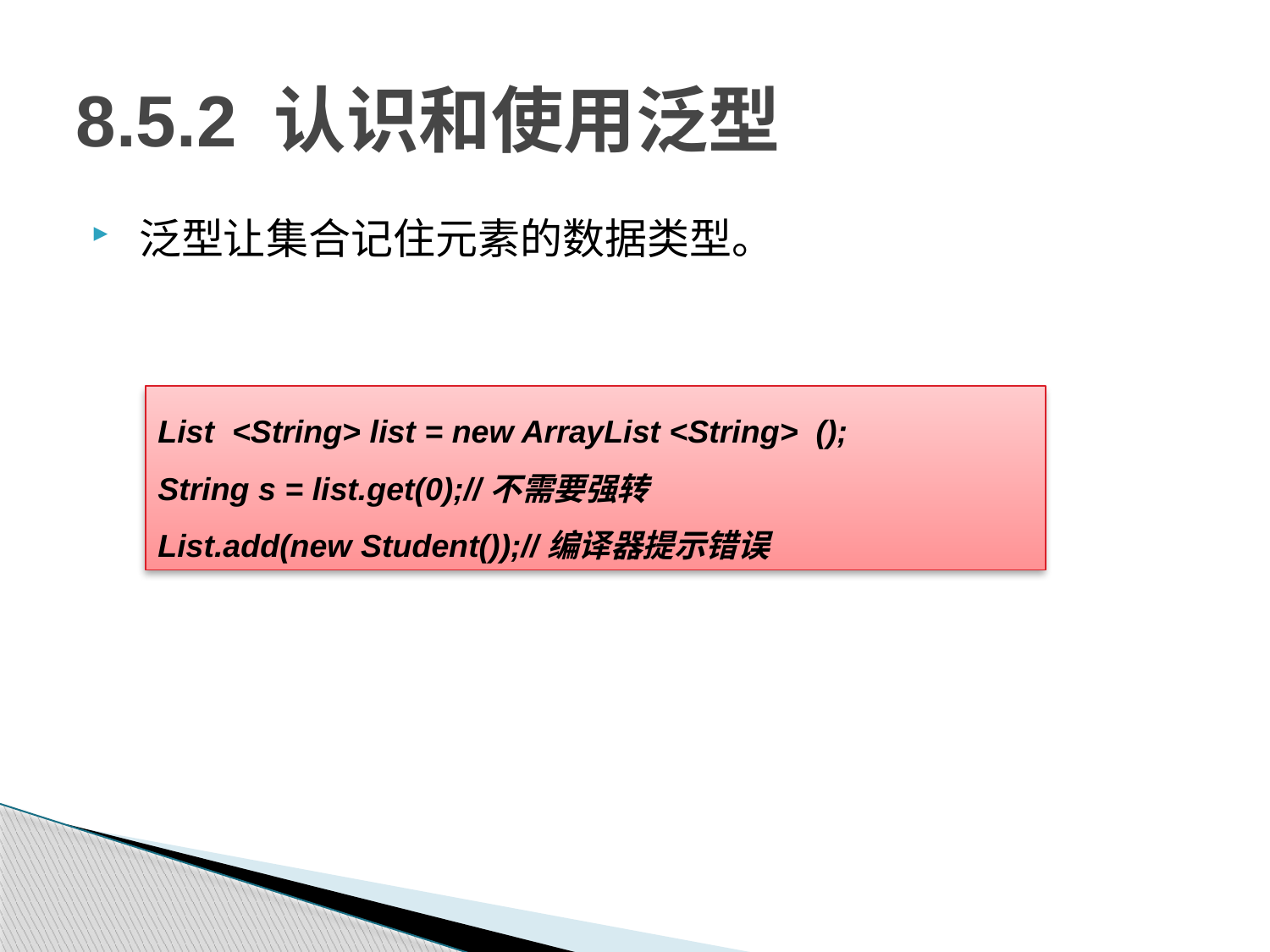

# 8.5.2 认识和使用泛型
泛型让集合记住元素的数据类型。

List  <String> list = new ArrayList <String>  ();
String s = list.get(0);//不需要强转
List.add(new Student());//编译器提示错误